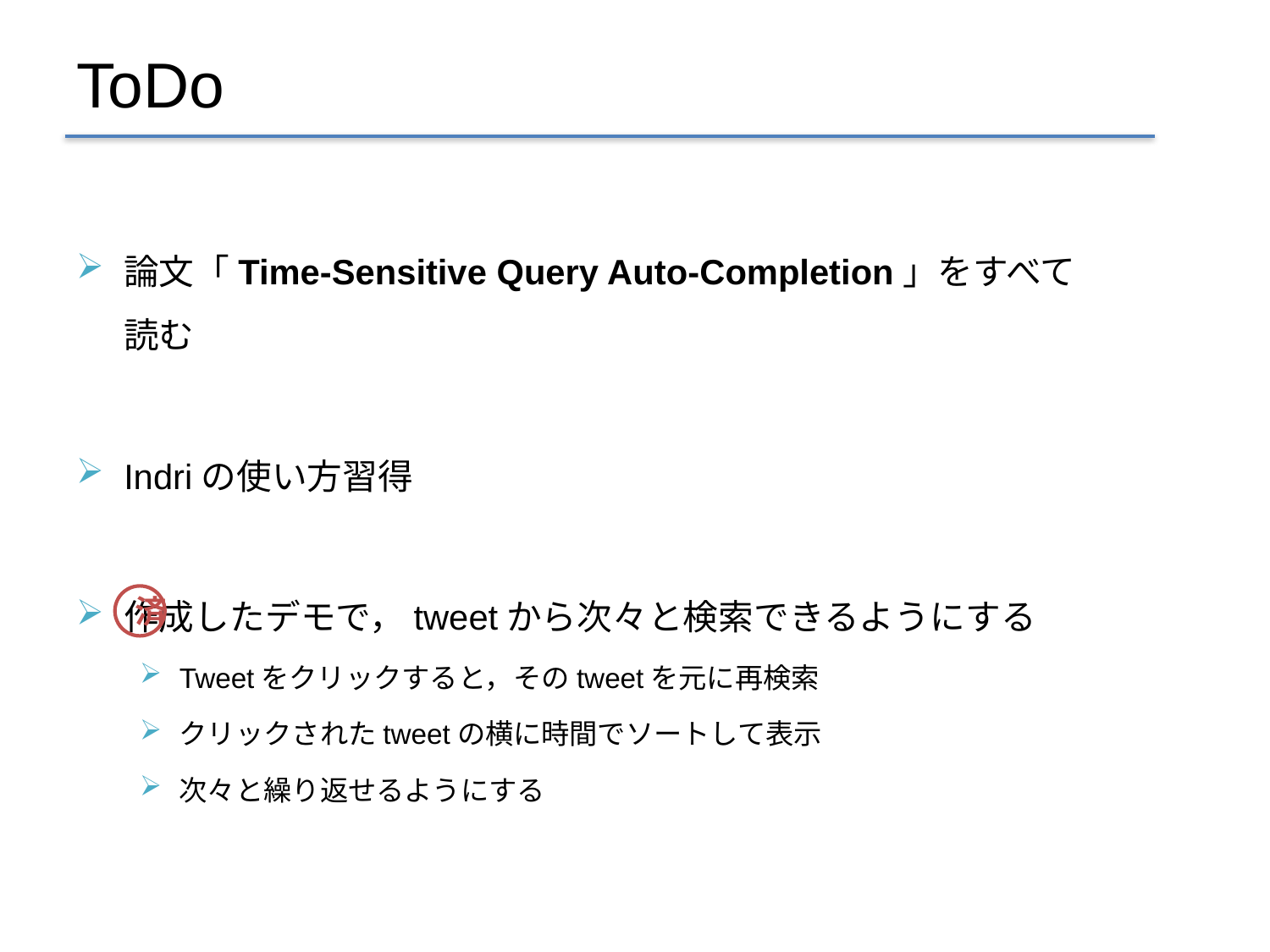

# ToDo
論文「Time-Sensitive Query Auto-Completion」をすべて読む

Indriの使い方習得

作成したデモで，tweetから次々と検索できるようにする
Tweetをクリックすると，そのtweetを元に再検索
クリックされたtweetの横に時間でソートして表示
次々と繰り返せるようにする

済